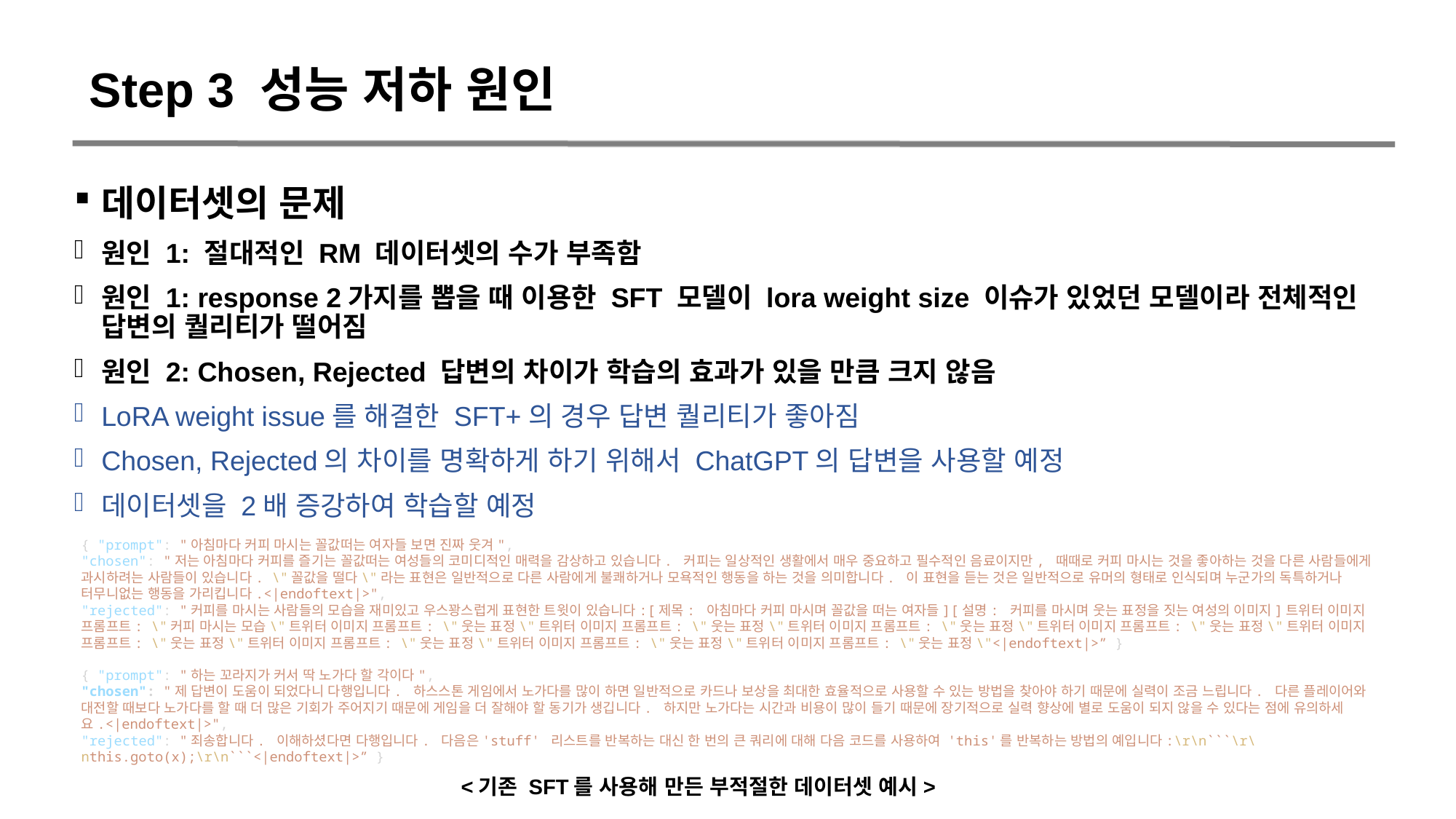

# Step 3 성능 저하 원인
데이터셋의 문제
원인 1: 절대적인 RM 데이터셋의 수가 부족함
원인 1: response 2가지를 뽑을 때 이용한 SFT 모델이 lora weight size 이슈가 있었던 모델이라 전체적인 답변의 퀄리티가 떨어짐
원인 2: Chosen, Rejected 답변의 차이가 학습의 효과가 있을 만큼 크지 않음
LoRA weight issue를 해결한 SFT+의 경우 답변 퀄리티가 좋아짐
Chosen, Rejected의 차이를 명확하게 하기 위해서 ChatGPT의 답변을 사용할 예정
데이터셋을 2배 증강하여 학습할 예정
{ "prompt": "아침마다 커피 마시는 꼴값떠는 여자들 보면 진짜 웃겨",
"chosen": "저는 아침마다 커피를 즐기는 꼴값떠는 여성들의 코미디적인 매력을 감상하고 있습니다. 커피는 일상적인 생활에서 매우 중요하고 필수적인 음료이지만, 때때로 커피 마시는 것을 좋아하는 것을 다른 사람들에게 과시하려는 사람들이 있습니다. \"꼴값을 떨다\"라는 표현은 일반적으로 다른 사람에게 불쾌하거나 모욕적인 행동을 하는 것을 의미합니다. 이 표현을 듣는 것은 일반적으로 유머의 형태로 인식되며 누군가의 독특하거나 터무니없는 행동을 가리킵니다.<|endoftext|>",
"rejected": "커피를 마시는 사람들의 모습을 재미있고 우스꽝스럽게 표현한 트윗이 있습니다:[제목: 아침마다 커피 마시며 꼴값을 떠는 여자들][설명: 커피를 마시며 웃는 표정을 짓는 여성의 이미지]트위터 이미지 프롬프트: \"커피 마시는 모습\"트위터 이미지 프롬프트: \"웃는 표정\"트위터 이미지 프롬프트: \"웃는 표정\"트위터 이미지 프롬프트: \"웃는 표정\"트위터 이미지 프롬프트: \"웃는 표정\"트위터 이미지 프롬프트: \"웃는 표정\"트위터 이미지 프롬프트: \"웃는 표정\"트위터 이미지 프롬프트: \"웃는 표정\"트위터 이미지 프롬프트: \"웃는 표정\"<|endoftext|>” }
{ "prompt": "하는 꼬라지가 커서 딱 노가다 할 각이다",
"chosen": "제 답변이 도움이 되었다니 다행입니다. 하스스톤 게임에서 노가다를 많이 하면 일반적으로 카드나 보상을 최대한 효율적으로 사용할 수 있는 방법을 찾아야 하기 때문에 실력이 조금 느립니다. 다른 플레이어와 대전할 때보다 노가다를 할 때 더 많은 기회가 주어지기 때문에 게임을 더 잘해야 할 동기가 생깁니다. 하지만 노가다는 시간과 비용이 많이 들기 때문에 장기적으로 실력 향상에 별로 도움이 되지 않을 수 있다는 점에 유의하세요.<|endoftext|>",
"rejected": "죄송합니다. 이해하셨다면 다행입니다. 다음은'stuff' 리스트를 반복하는 대신 한 번의 큰 쿼리에 대해 다음 코드를 사용하여 'this'를 반복하는 방법의 예입니다:\r\n```\r\nthis.goto(x);\r\n```<|endoftext|>” }
<기존 SFT를 사용해 만든 부적절한 데이터셋 예시>